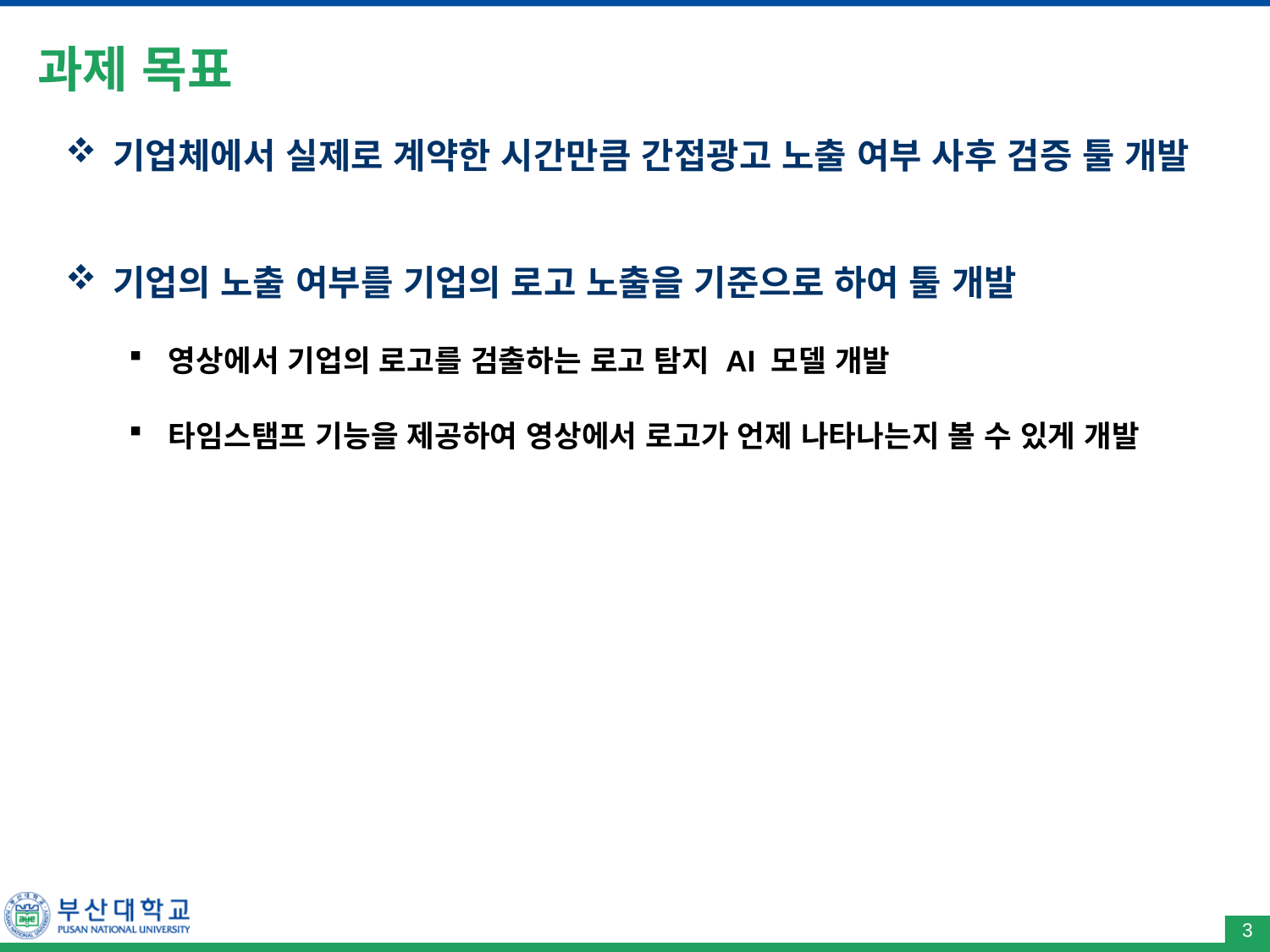

# 과제 목표
기업체에서 실제로 계약한 시간만큼 간접광고 노출 여부 사후 검증 툴 개발

기업의 노출 여부를 기업의 로고 노출을 기준으로 하여 툴 개발
영상에서 기업의 로고를 검출하는 로고 탐지 AI 모델 개발
타임스탬프 기능을 제공하여 영상에서 로고가 언제 나타나는지 볼 수 있게 개발
3